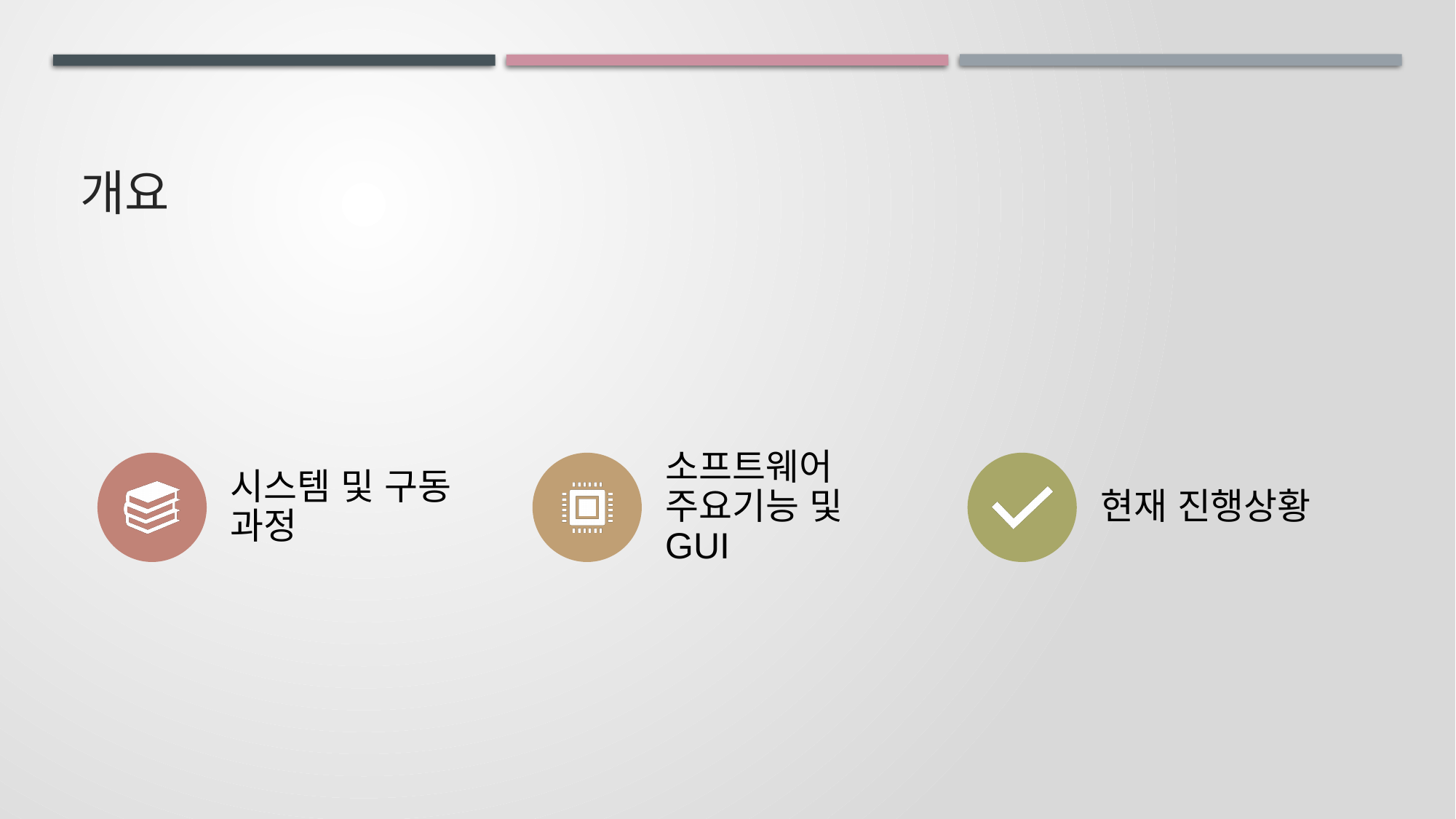

# 개요
시스템 및 구동 과정
소프트웨어 주요기능 및 GUI
현재 진행상황